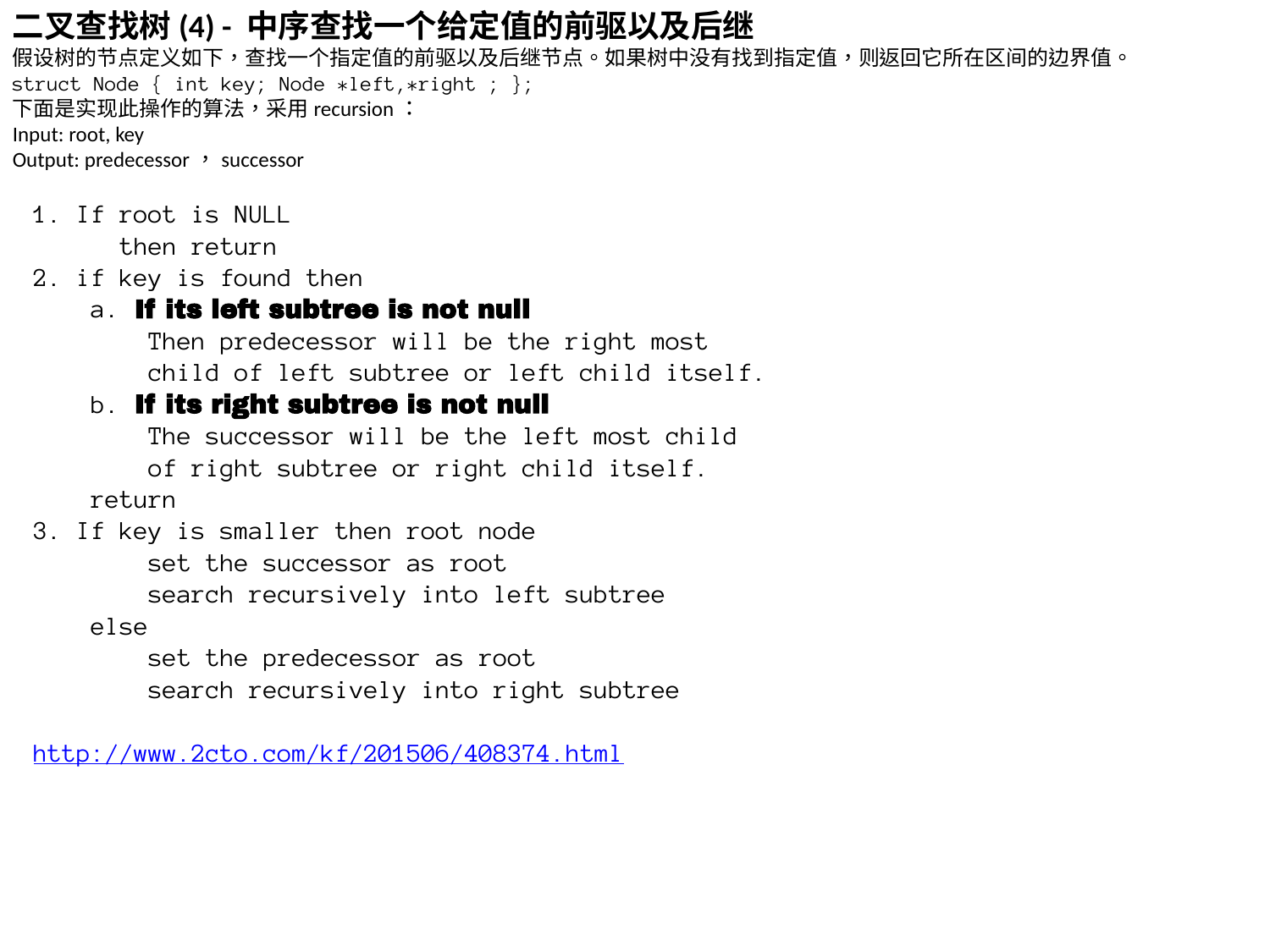

二叉查找树(4) - 中序查找一个给定值的前驱以及后继
假设树的节点定义如下，查找一个指定值的前驱以及后继节点。如果树中没有找到指定值，则返回它所在区间的边界值。
struct Node { int key; Node *left,*right ; };
下面是实现此操作的算法，采用recursion：
Input: root, key
Output: predecessor，successor
1. If root is NULL
      then return
2. if key is found then
    a. If its left subtree is not null
        Then predecessor will be the right most
        child of left subtree or left child itself.
    b. If its right subtree is not null
        The successor will be the left most child
        of right subtree or right child itself.
    return
3. If key is smaller then root node
        set the successor as root
        search recursively into left subtree
    else
        set the predecessor as root
        search recursively into right subtree

http://www.2cto.com/kf/201506/408374.html